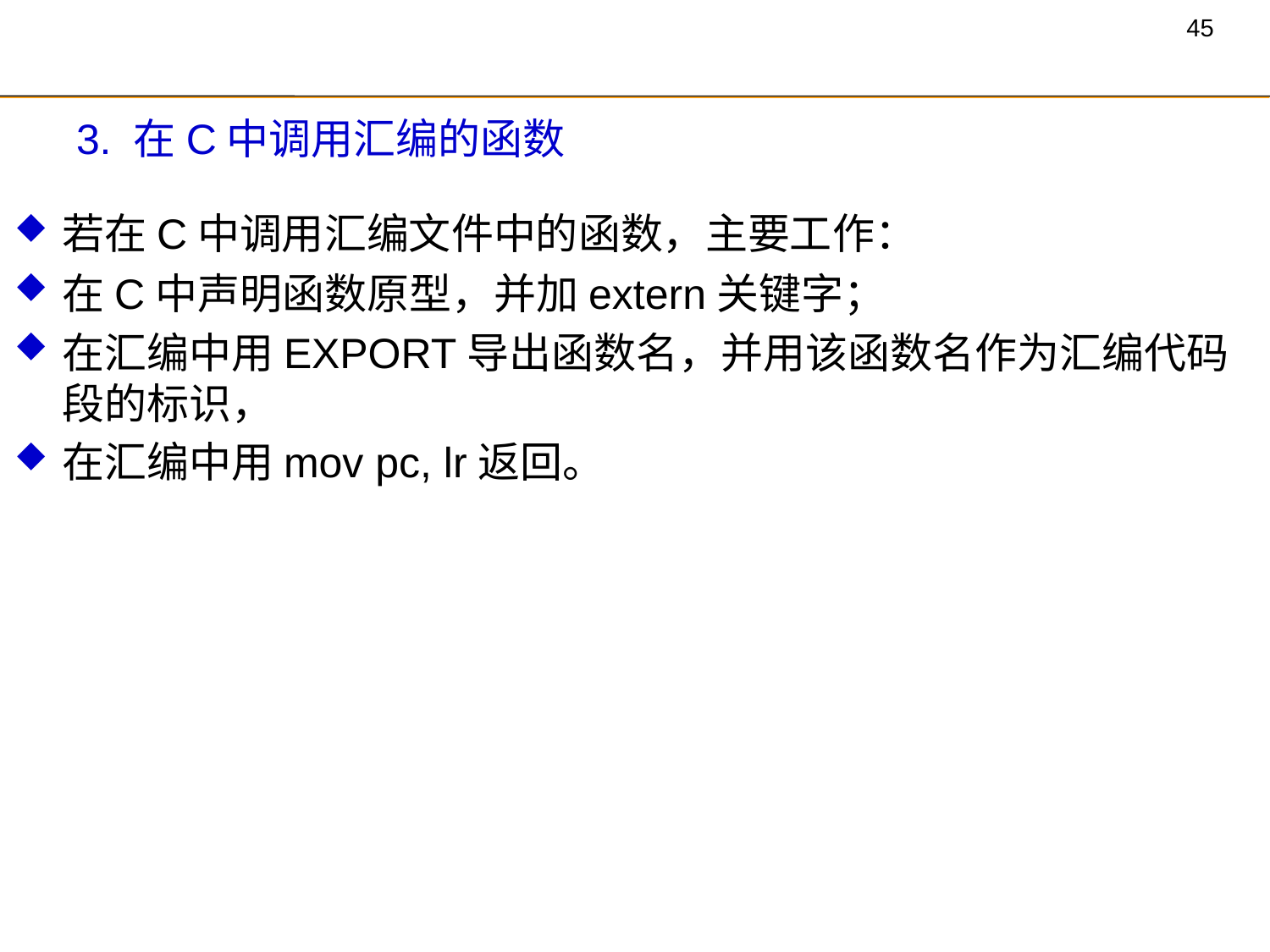

# 3. 在C中调用汇编的函数
若在C中调用汇编文件中的函数，主要工作：
在C中声明函数原型，并加extern关键字；
在汇编中用EXPORT导出函数名，并用该函数名作为汇编代码段的标识，
在汇编中用mov pc, lr返回。